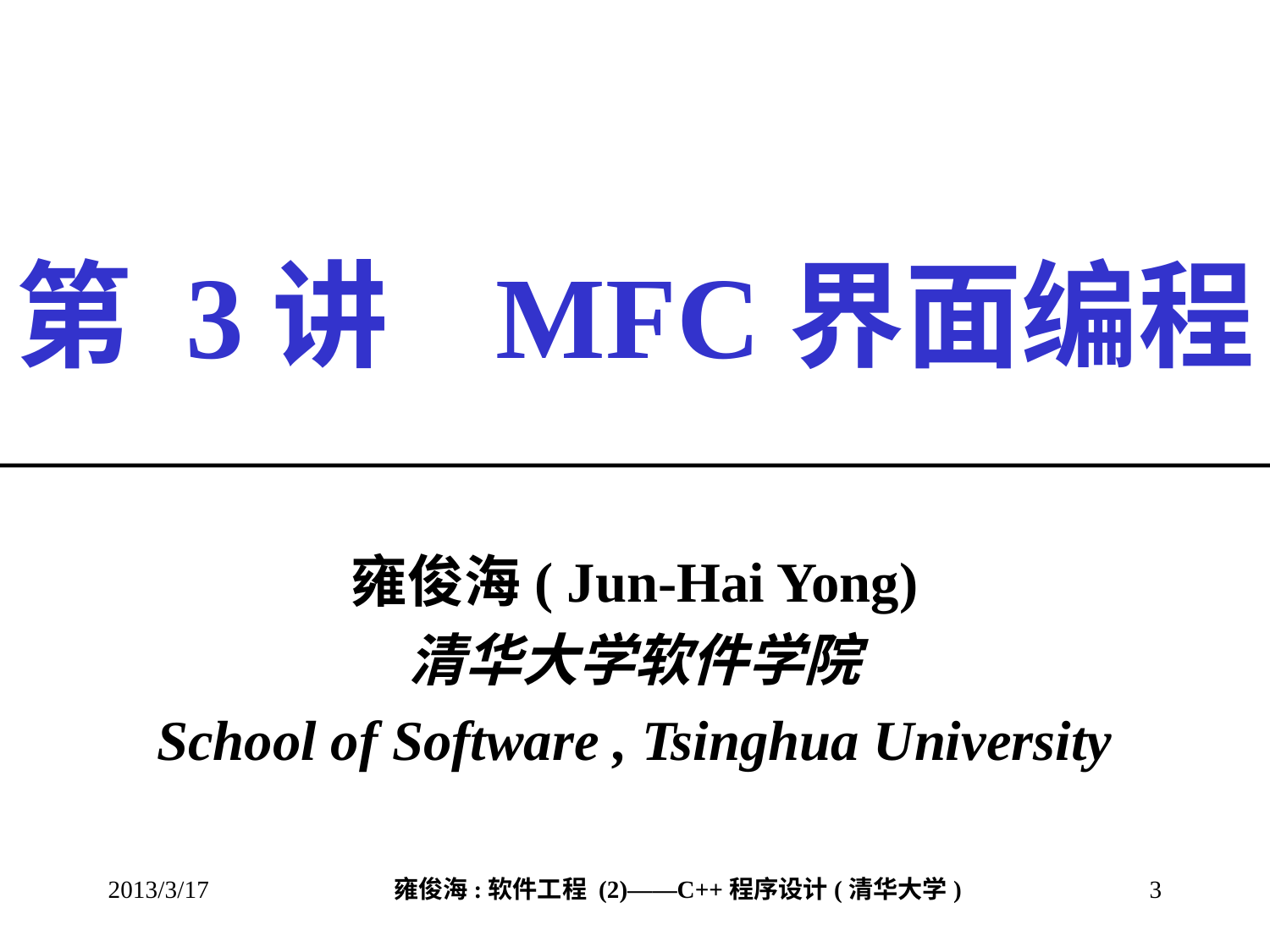

# 第 3讲   MFC界面编程

雍俊海( Jun-Hai Yong)
清华大学软件学院
School of Software , Tsinghua University
2013/3/17
3